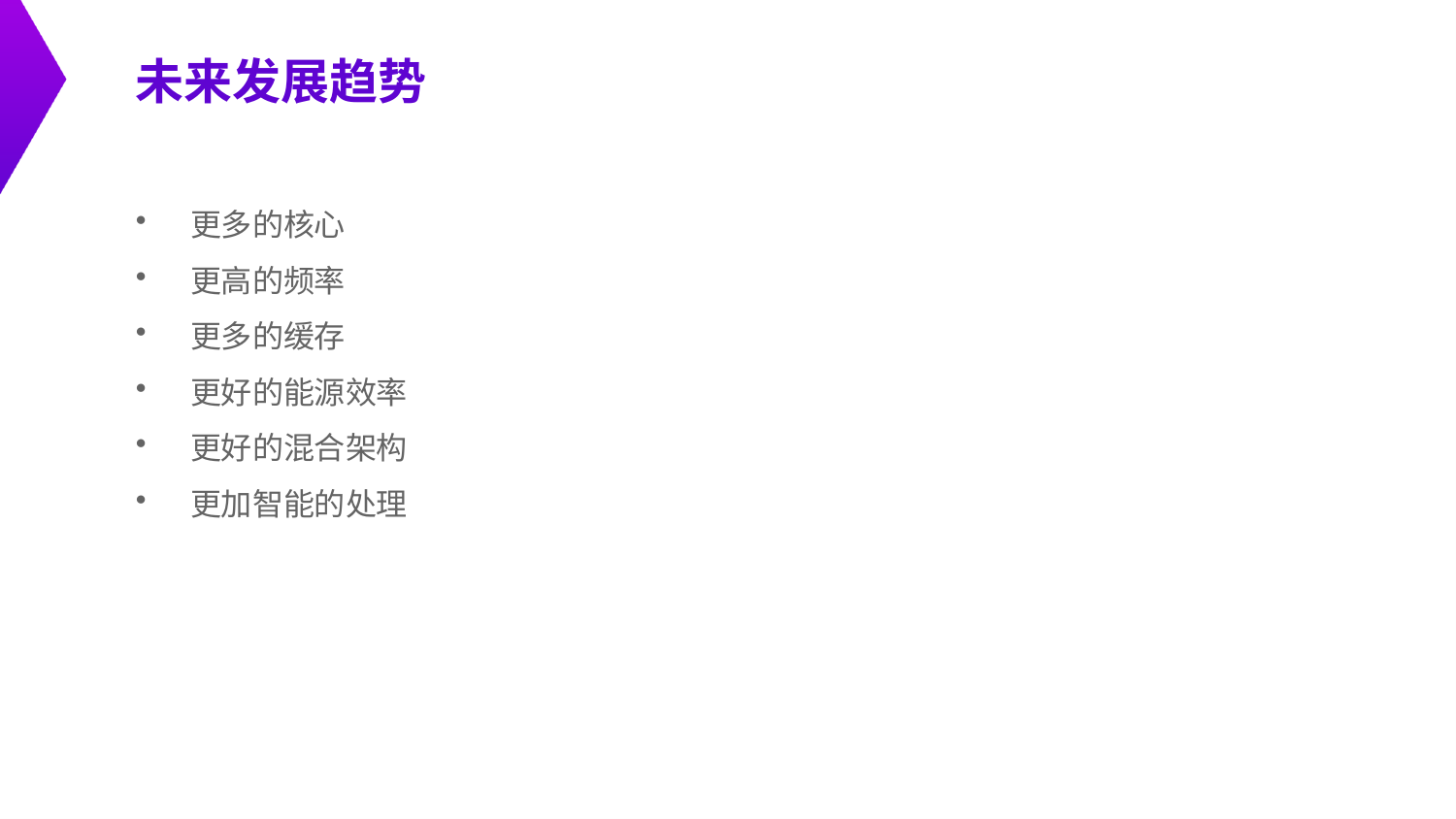

未来发展趋势
更多的核心
更高的频率
更多的缓存
更好的能源效率
更好的混合架构
更加智能的处理